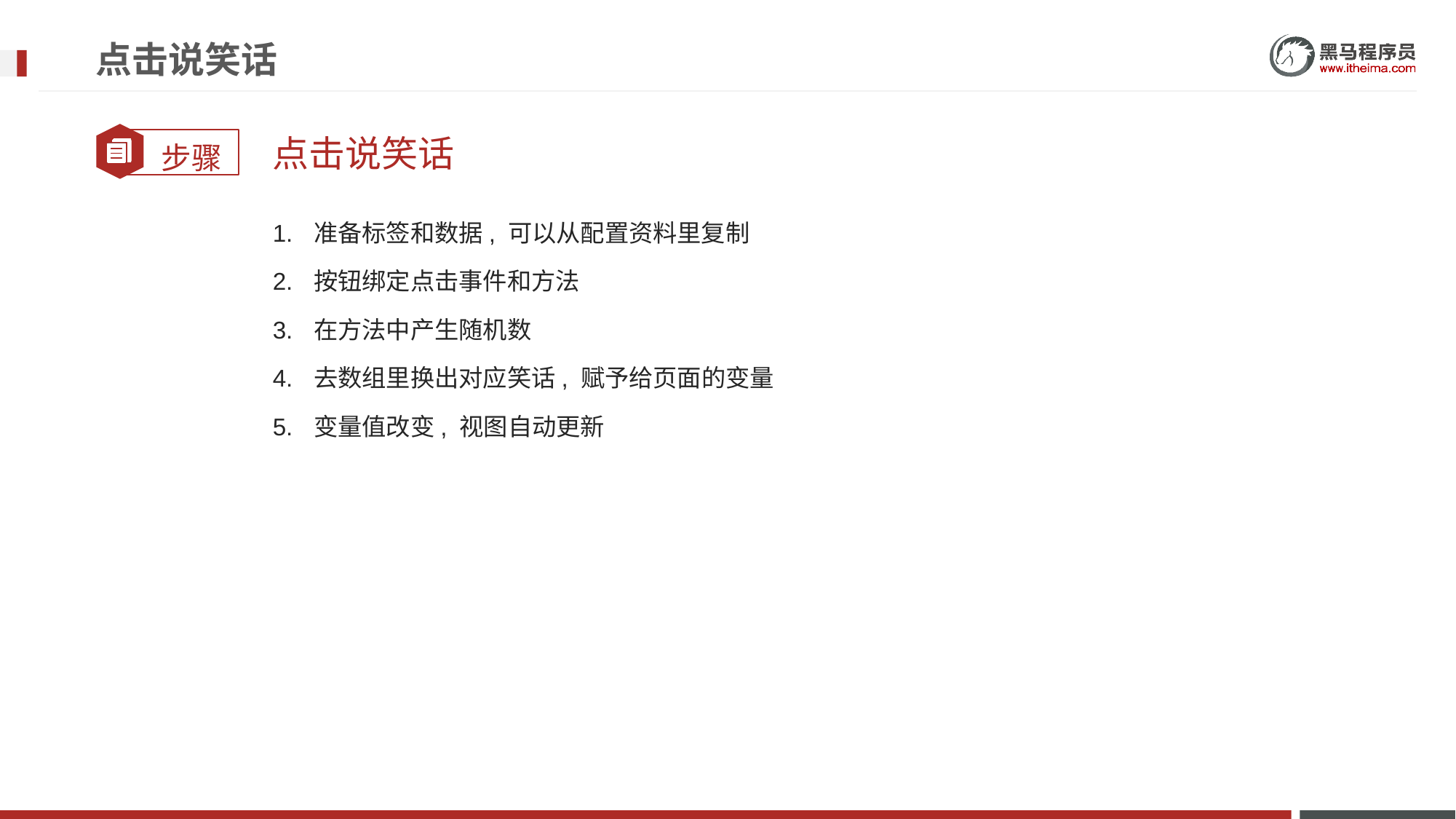

# 点击说笑话
点击说笑话
准备标签和数据, 可以从配置资料里复制
按钮绑定点击事件和方法
在方法中产生随机数
去数组里换出对应笑话, 赋予给页面的变量
变量值改变, 视图自动更新